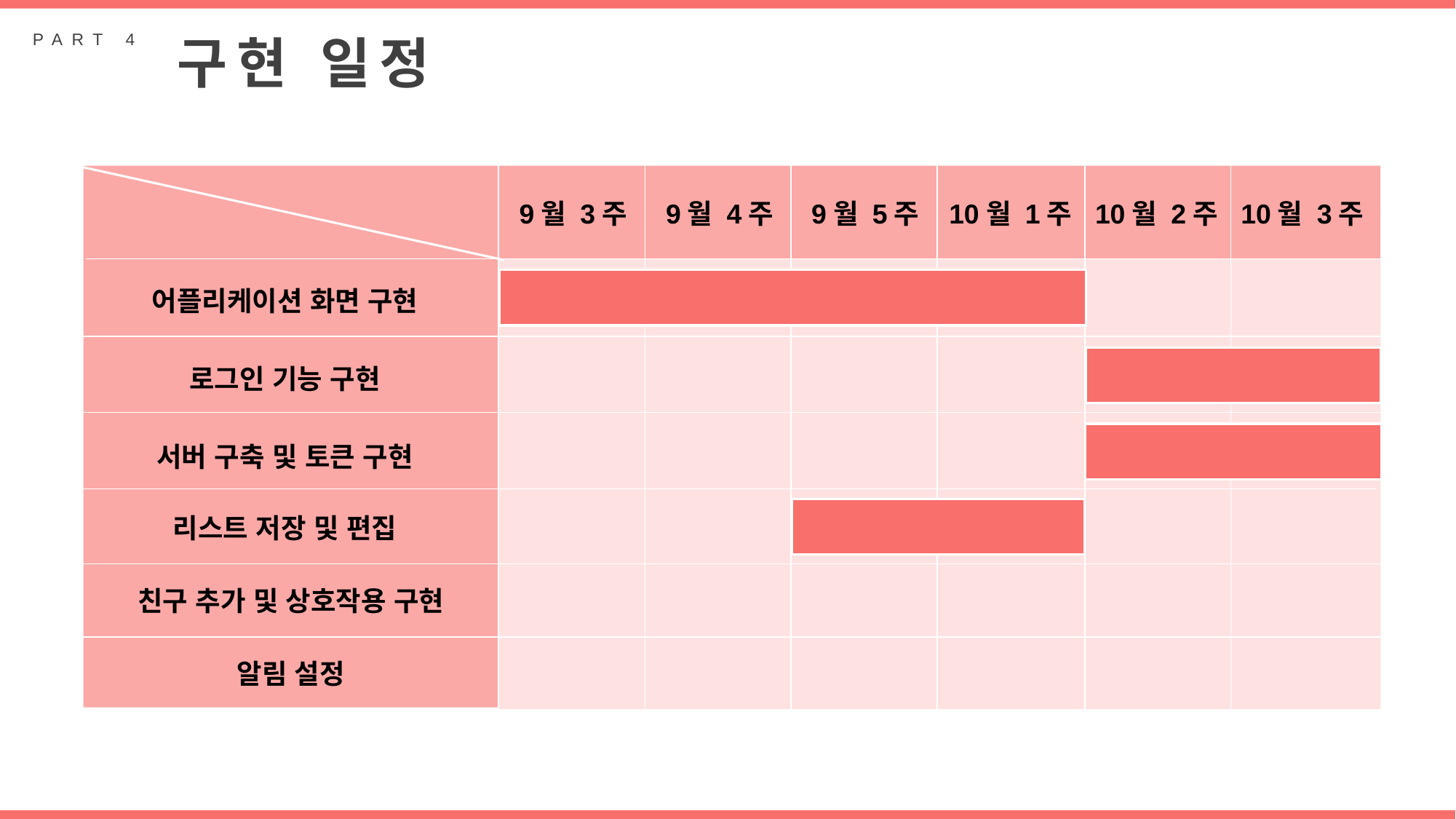

PART 4
구현 일정

9월 3주
9월 4주
9월 5주
10월 1주
10월 2주
10월 3주

어플리케이션 화면 구현

로그인 기능 구현

서버 구축 및 토큰 구현

리스트 저장 및 편집
친구 추가 및 상호작용 구현
알림 설정